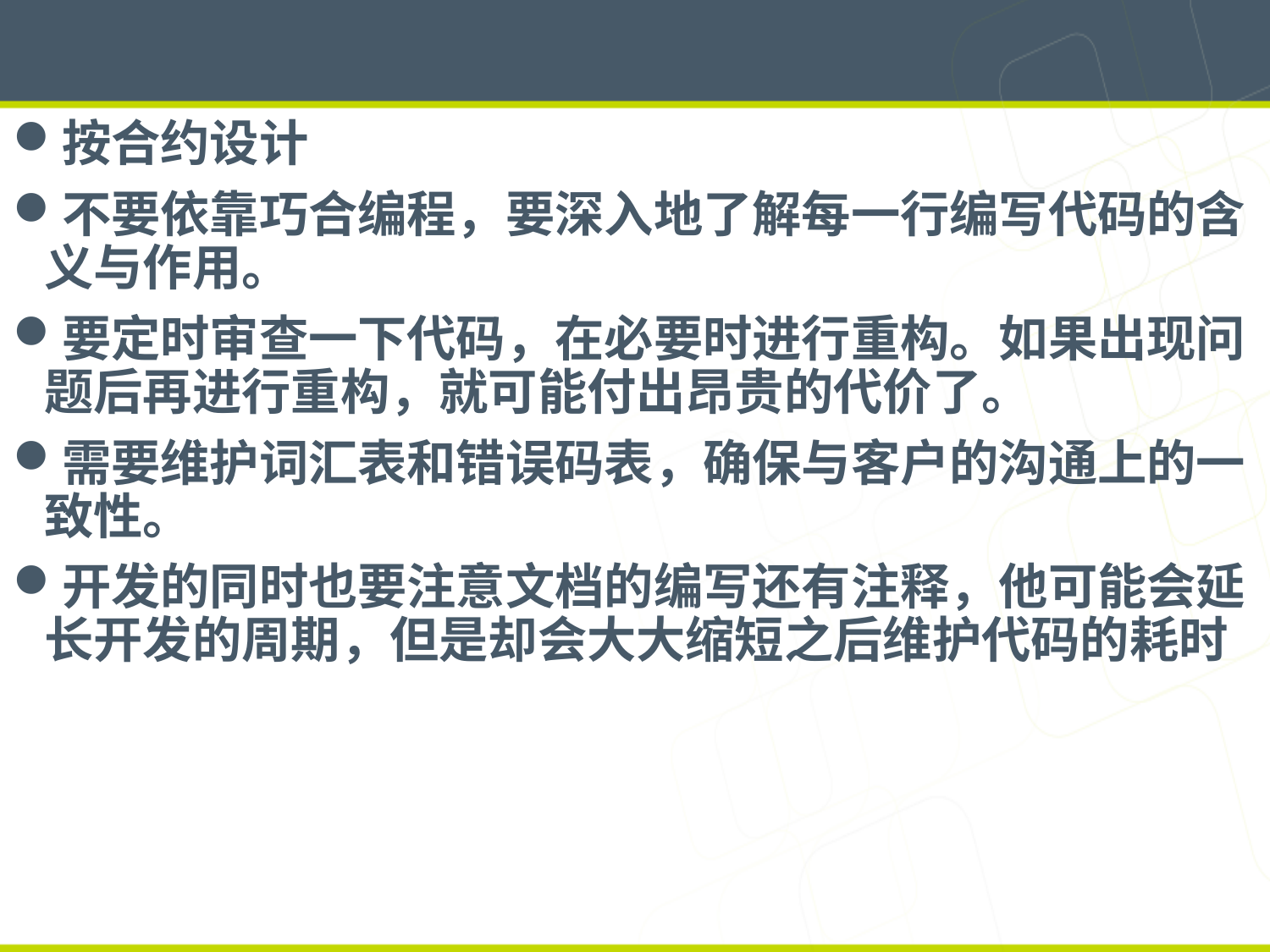

#
按合约设计
不要依靠巧合编程，要深入地了解每一行编写代码的含义与作用。
要定时审查一下代码，在必要时进行重构。如果出现问题后再进行重构，就可能付出昂贵的代价了。
需要维护词汇表和错误码表，确保与客户的沟通上的一致性。
开发的同时也要注意文档的编写还有注释，他可能会延长开发的周期，但是却会大大缩短之后维护代码的耗时